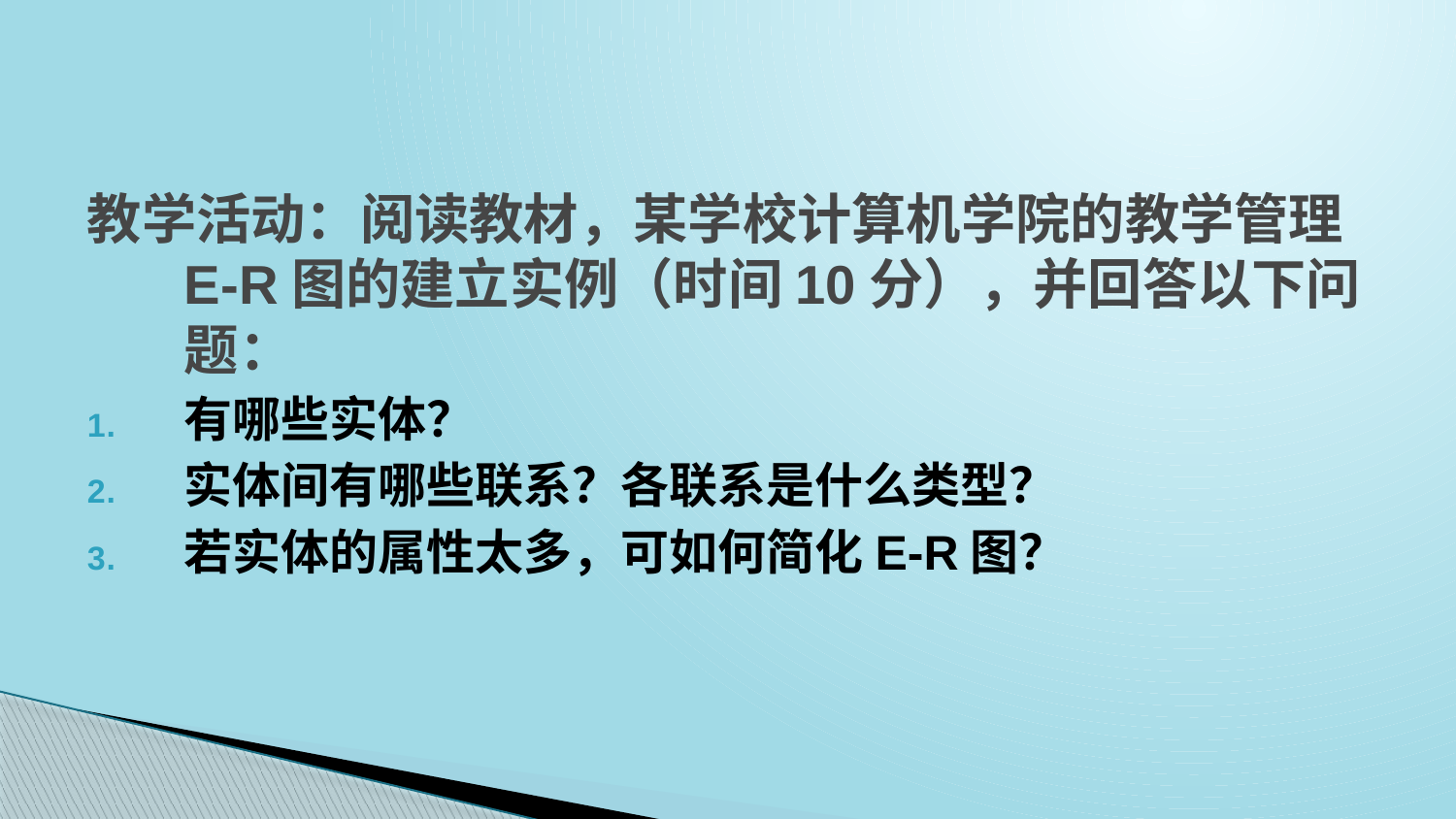

教学活动：阅读教材，某学校计算机学院的教学管理E-R图的建立实例（时间10分），并回答以下问题：
有哪些实体？
实体间有哪些联系？各联系是什么类型？
若实体的属性太多，可如何简化E-R图？

18